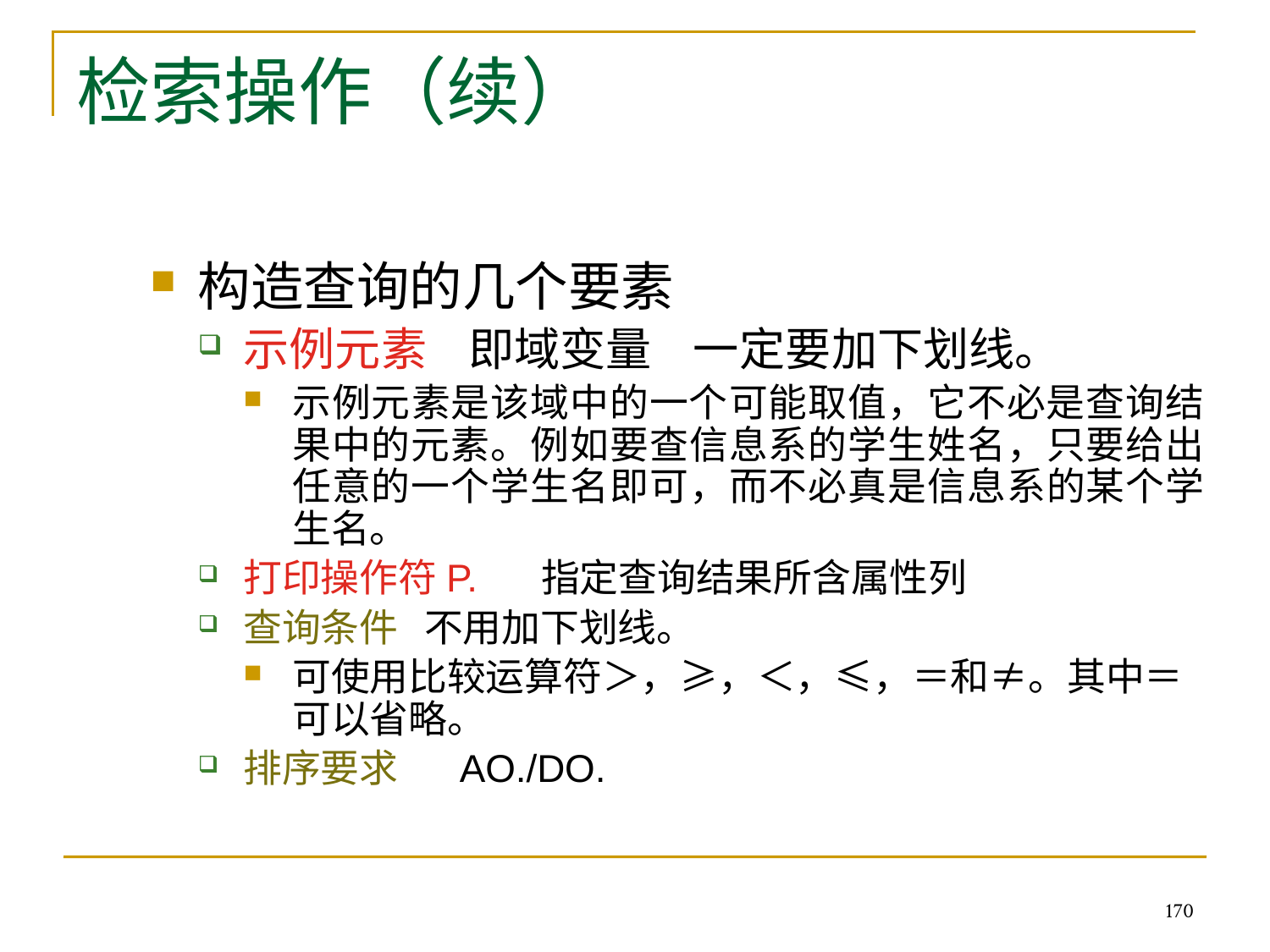

# 检索操作（续）
构造查询的几个要素
示例元素    即域变量    一定要加下划线。
示例元素是该域中的一个可能取值，它不必是查询结果中的元素。例如要查信息系的学生姓名，只要给出任意的一个学生名即可，而不必真是信息系的某个学生名。
打印操作符P.     指定查询结果所含属性列
查询条件   不用加下划线。
可使用比较运算符＞，≥，＜，≤，＝和≠。其中＝可以省略。
排序要求      AO./DO.
170